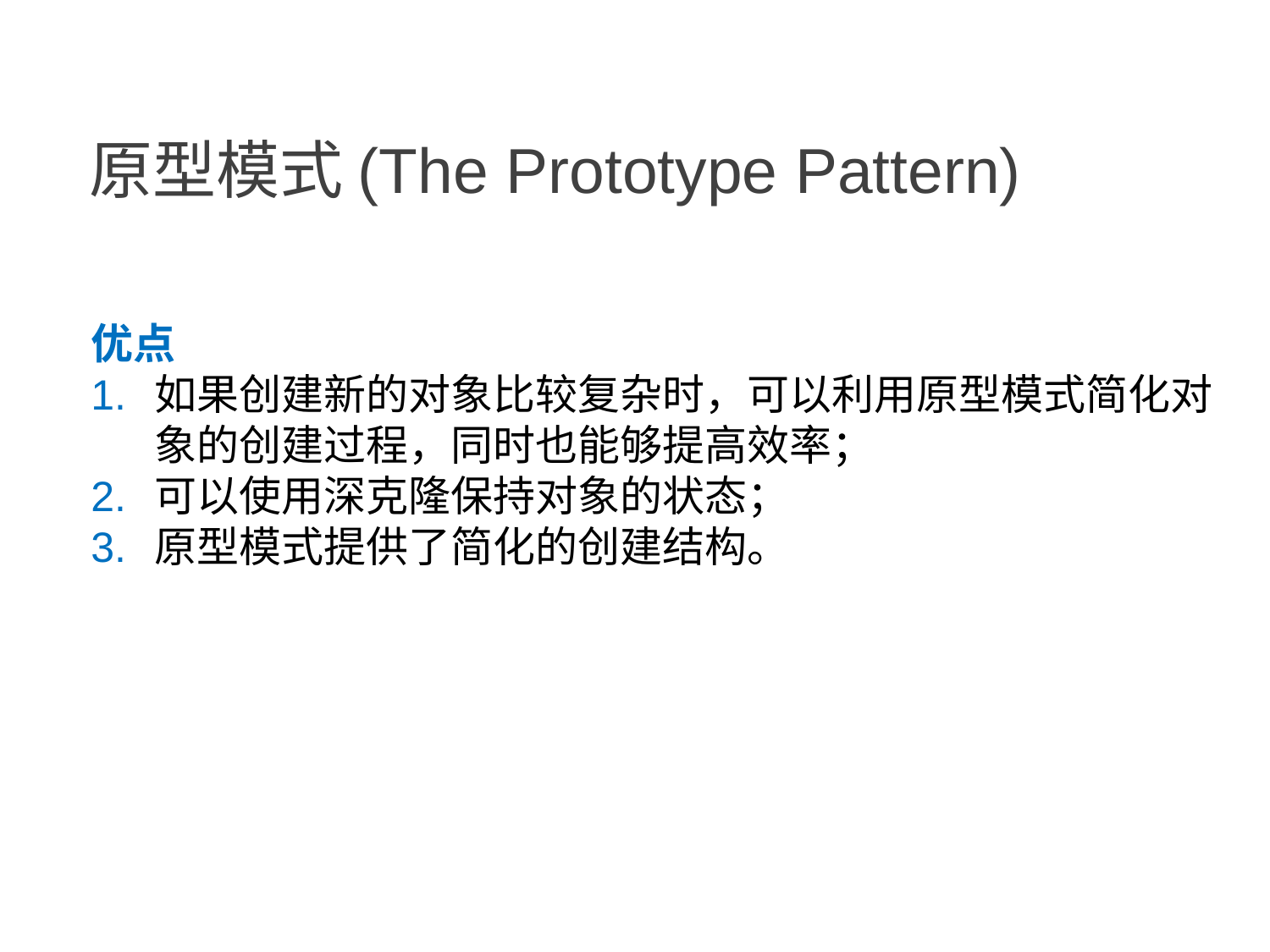

原型模式(The Prototype Pattern)
优点
如果创建新的对象比较复杂时，可以利用原型模式简化对象的创建过程，同时也能够提高效率；
可以使用深克隆保持对象的状态；
原型模式提供了简化的创建结构。